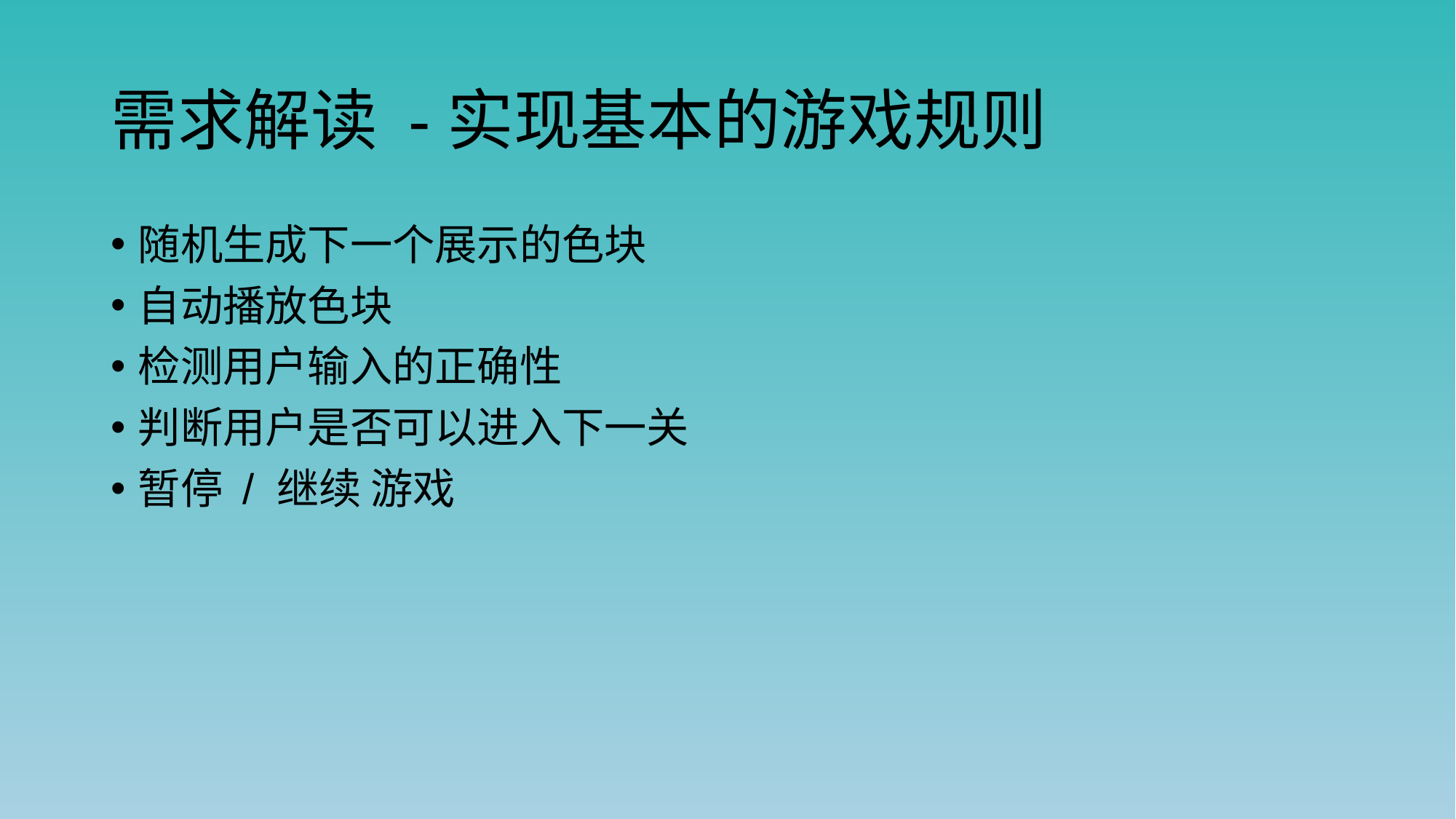

# 需求解读 -实现基本的游戏规则
随机生成下一个展示的色块
自动播放色块
检测用户输入的正确性
判断用户是否可以进入下一关
暂停 / 继续 游戏